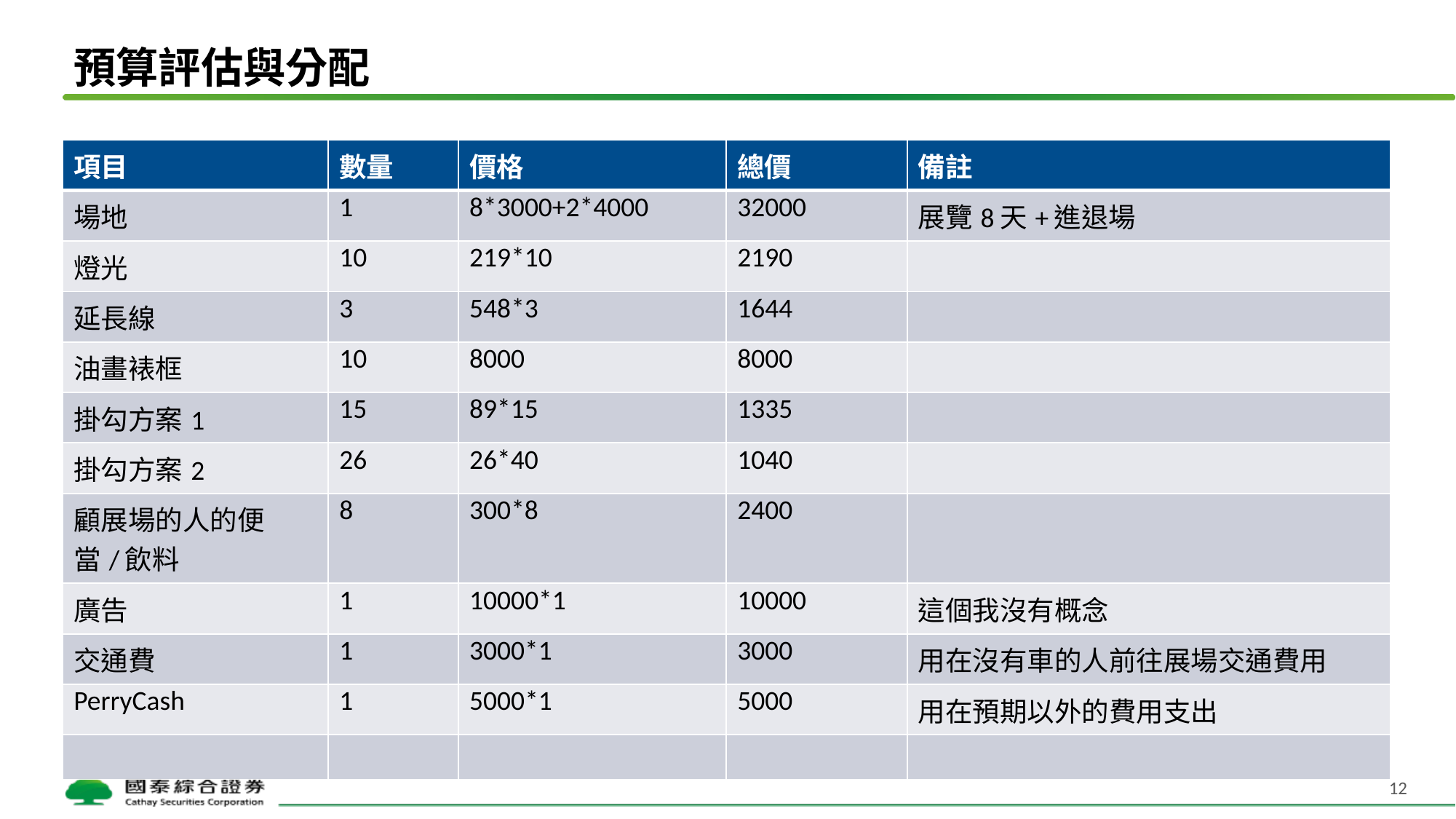

# 預算評估與分配
| 項目 | 數量 | 價格 | 總價 | 備註 |
| --- | --- | --- | --- | --- |
| 場地 | 1 | 8\*3000+2\*4000 | 32000 | 展覽8天+進退場 |
| 燈光 | 10 | 219\*10 | 2190 |  |
| 延長線 | 3 | 548\*3 | 1644 |  |
| 油畫裱框 | 10 | 8000 | 8000 |  |
| 掛勾方案1 | 15 | 89\*15 | 1335 |  |
| 掛勾方案2 | 26 | 26\*40 | 1040 |  |
| 顧展場的人的便當/飲料 | 8 | 300\*8 | 2400 |  |
| 廣告 | 1 | 10000\*1 | 10000 | 這個我沒有概念 |
| 交通費 | 1 | 3000\*1 | 3000 | 用在沒有車的人前往展場交通費用 |
| PerryCash | 1 | 5000\*1 | 5000 | 用在預期以外的費用支出 |
|  |  |  |  |  |
12